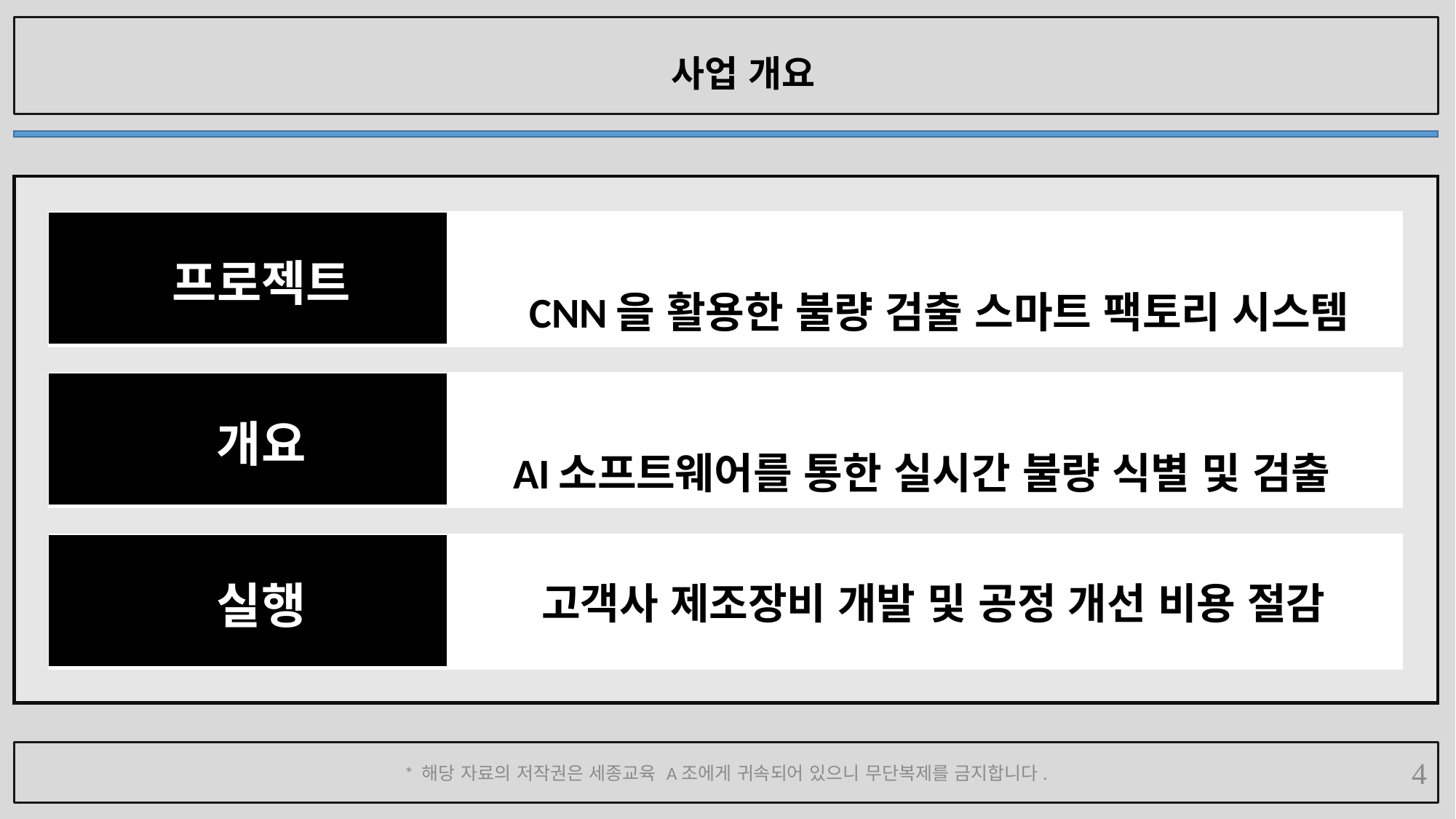

# 사업 개요

| 프로젝트 | CNN을 활용한 불량 검출 스마트 팩토리 시스템 |
| --- | --- |
| 개요 | AI소프트웨어를 통한 실시간 불량 식별 및 검출 |
| --- | --- |
| 실행 | 고객사 제조장비 개발 및 공정 개선 비용 절감 |
| --- | --- |

* 해당 자료의 저작권은 세종교육 A조에게 귀속되어 있으니 무단복제를 금지합니다.
4